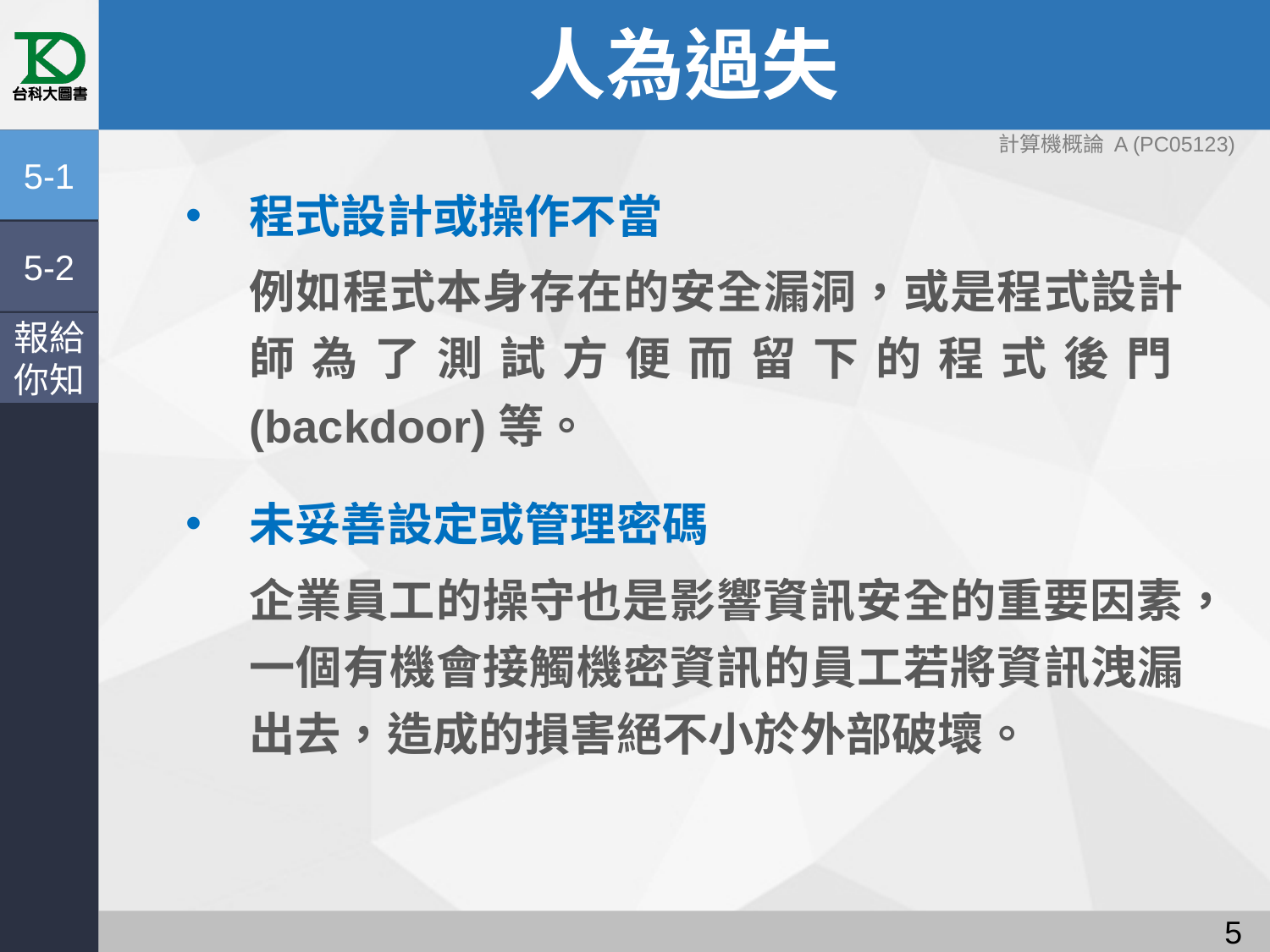

# 人為過失
計算機概論 A (PC05123)
5-1
程式設計或操作不當
例如程式本身存在的安全漏洞，或是程式設計師為了測試方便而留下的程式後門(backdoor)等。
未妥善設定或管理密碼
企業員工的操守也是影響資訊安全的重要因素，一個有機會接觸機密資訊的員工若將資訊洩漏出去，造成的損害絕不小於外部破壞。
5-2
報給
你知
5